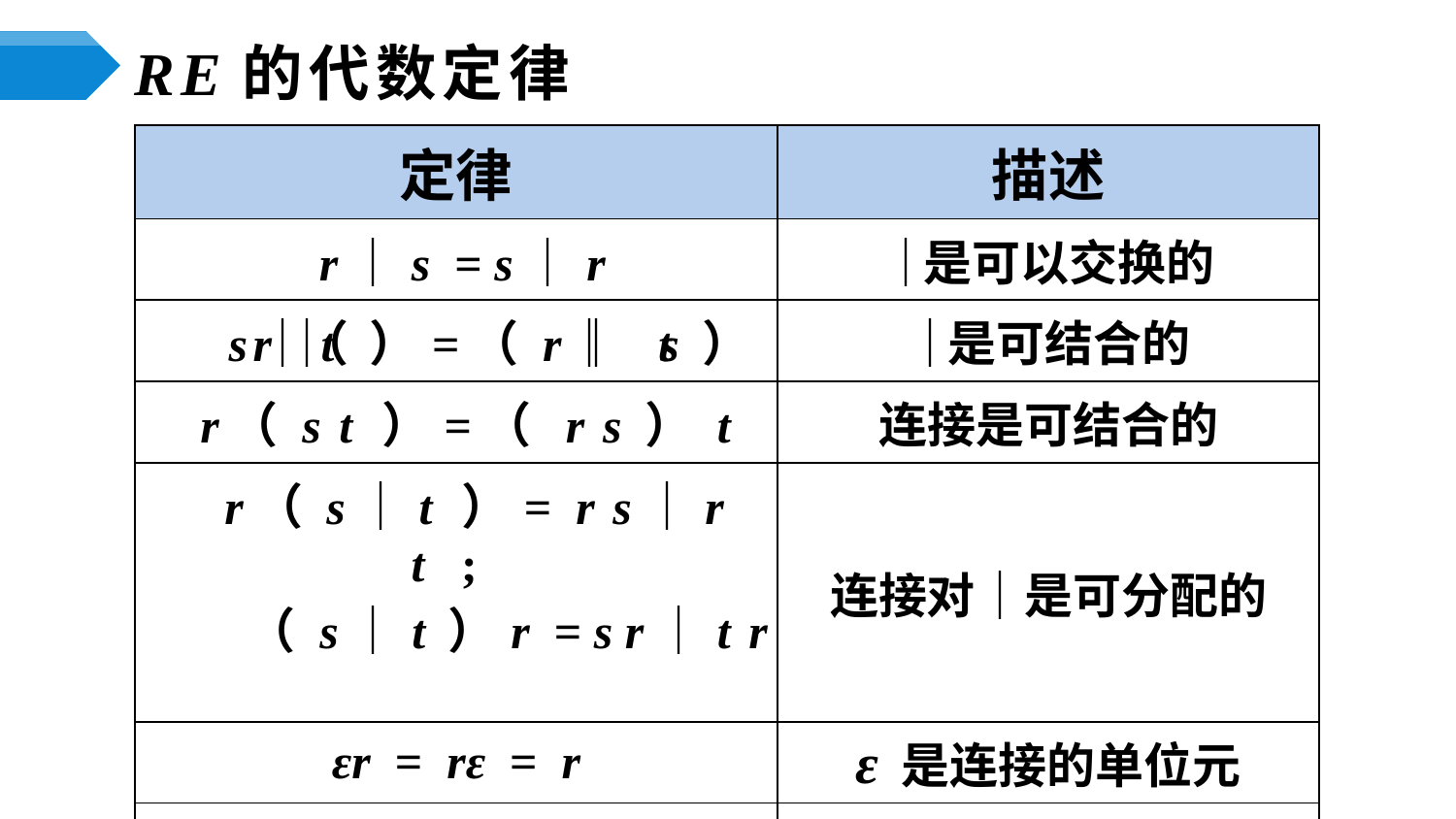

# RE的代数定律
| 定律 | 描述 |
| --- | --- |
| r｜s = s｜r | ｜是可以交换的 |
| r｜（ s｜t ）=（ r｜ s ） ｜ t | ｜是可结合的 |
| r（ s t ）=（ r s ） t | 连接是可结合的 |
| r（ s｜t ）= r s｜r t ; （ s｜t ）r = s r｜t r | 连接对｜是可分配的 |
| εr = rε = r | ε 是连接的单位元 |
| r \* = （ r｜ ε ） \* | 闭包中一定包含 ε |
| r \*\*= r \* | \* 具有幂等性 |